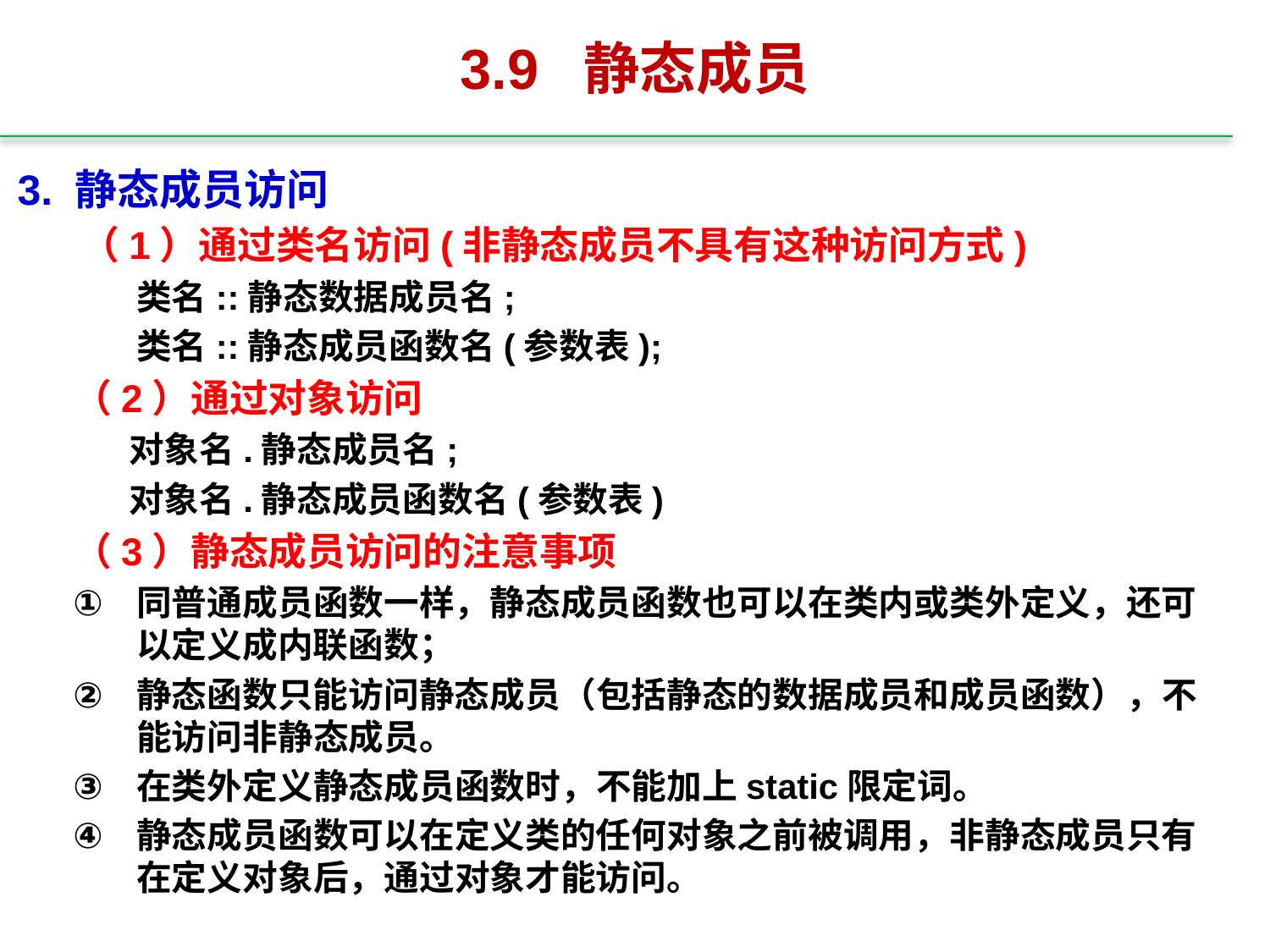

# 3.9  静态成员
3. 静态成员访问
（1）通过类名访问(非静态成员不具有这种访问方式)
类名::静态数据成员名;
类名::静态成员函数名(参数表);
（2）通过对象访问
对象名.静态成员名;
对象名.静态成员函数名(参数表)
（3）静态成员访问的注意事项
同普通成员函数一样，静态成员函数也可以在类内或类外定义，还可以定义成内联函数；
静态函数只能访问静态成员（包括静态的数据成员和成员函数），不能访问非静态成员。
在类外定义静态成员函数时，不能加上static限定词。
静态成员函数可以在定义类的任何对象之前被调用，非静态成员只有在定义对象后，通过对象才能访问。